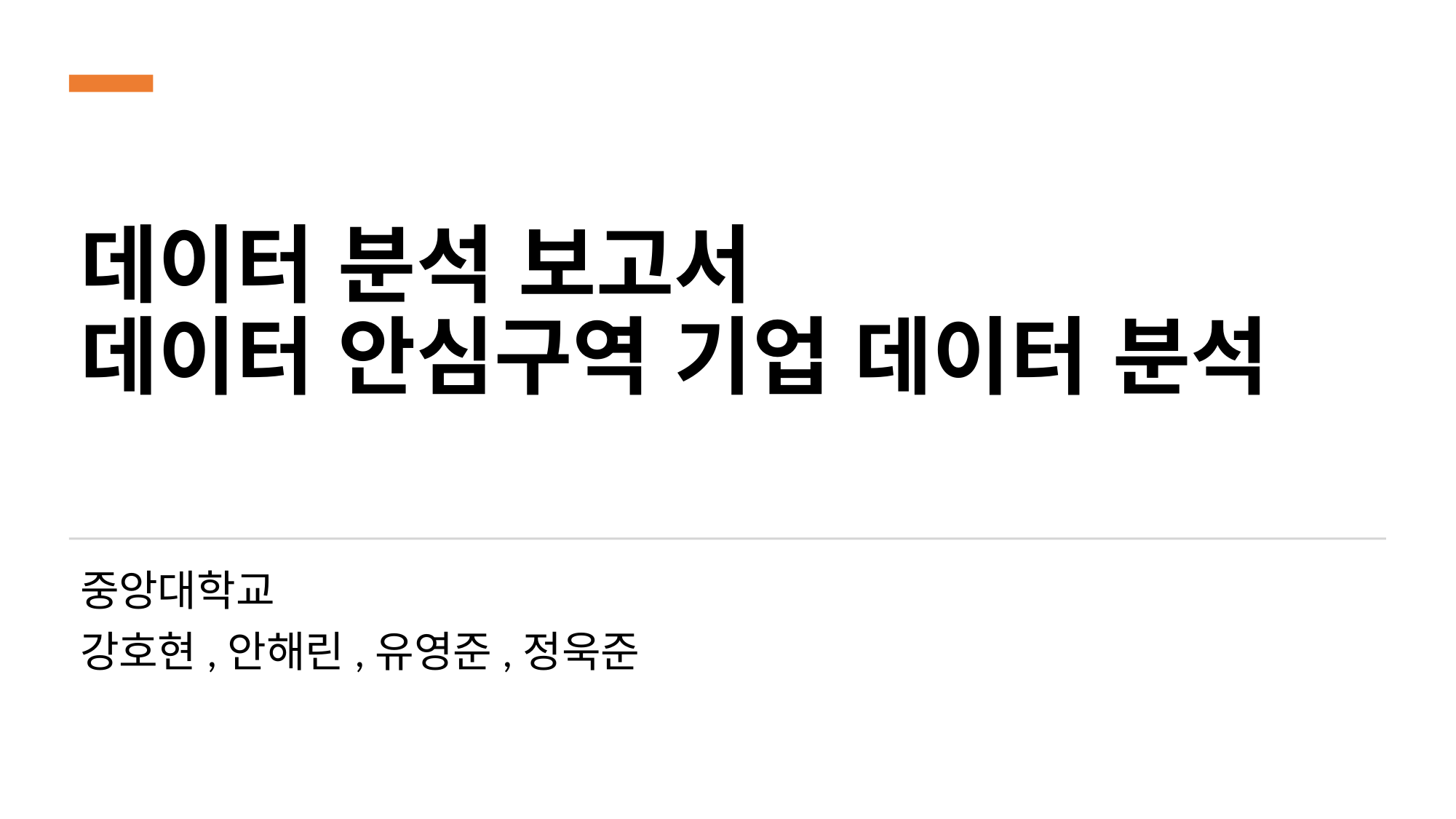

# 데이터 분석 보고서 데이터 안심구역 기업 데이터 분석

중앙대학교
강호현,안해린,유영준,정욱준